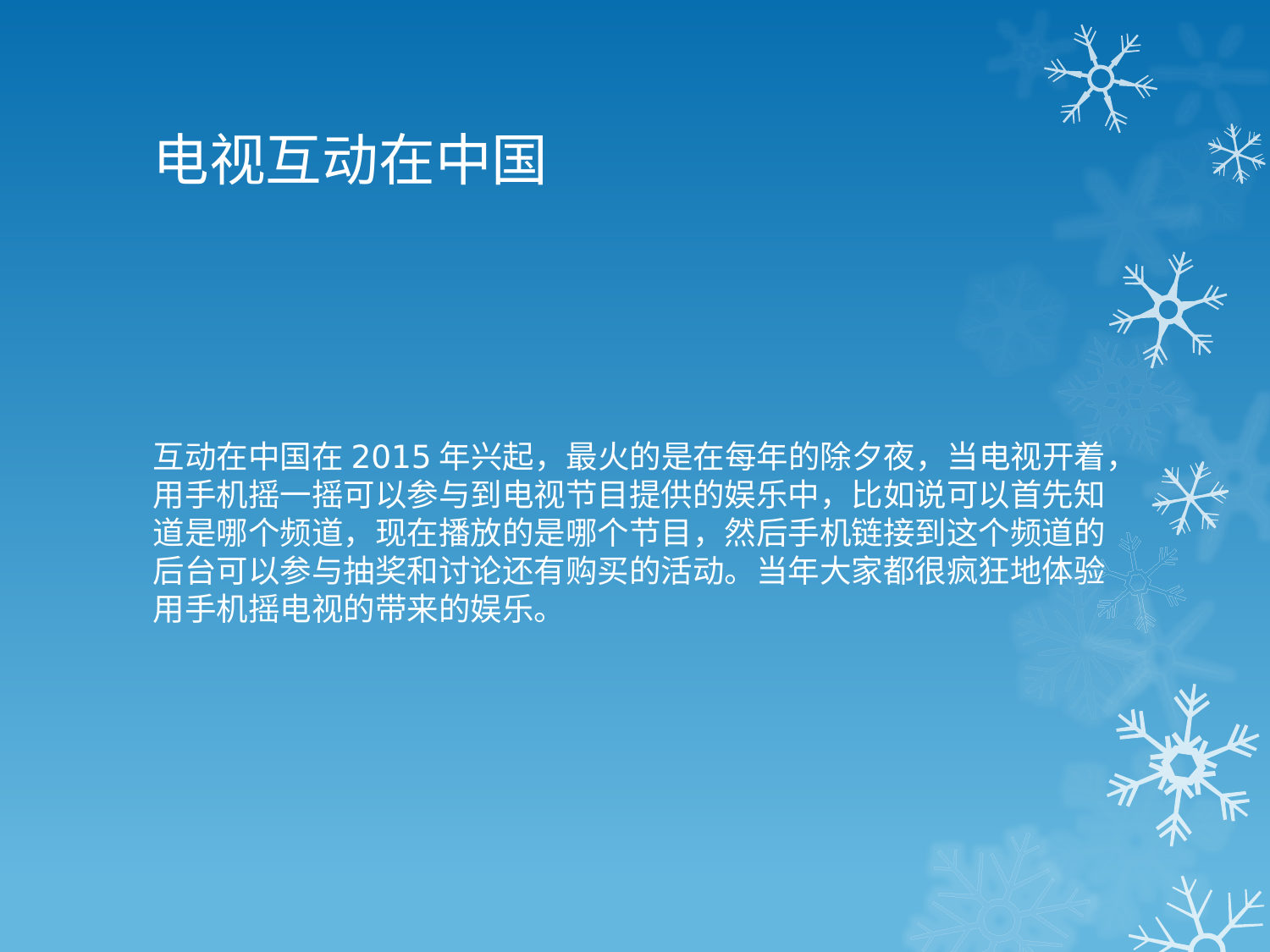

# 电视互动在中国
互动在中国在2015年兴起，最火的是在每年的除夕夜，当电视开着，用手机摇一摇可以参与到电视节目提供的娱乐中，比如说可以首先知道是哪个频道，现在播放的是哪个节目，然后手机链接到这个频道的后台可以参与抽奖和讨论还有购买的活动。当年大家都很疯狂地体验用手机摇电视的带来的娱乐。